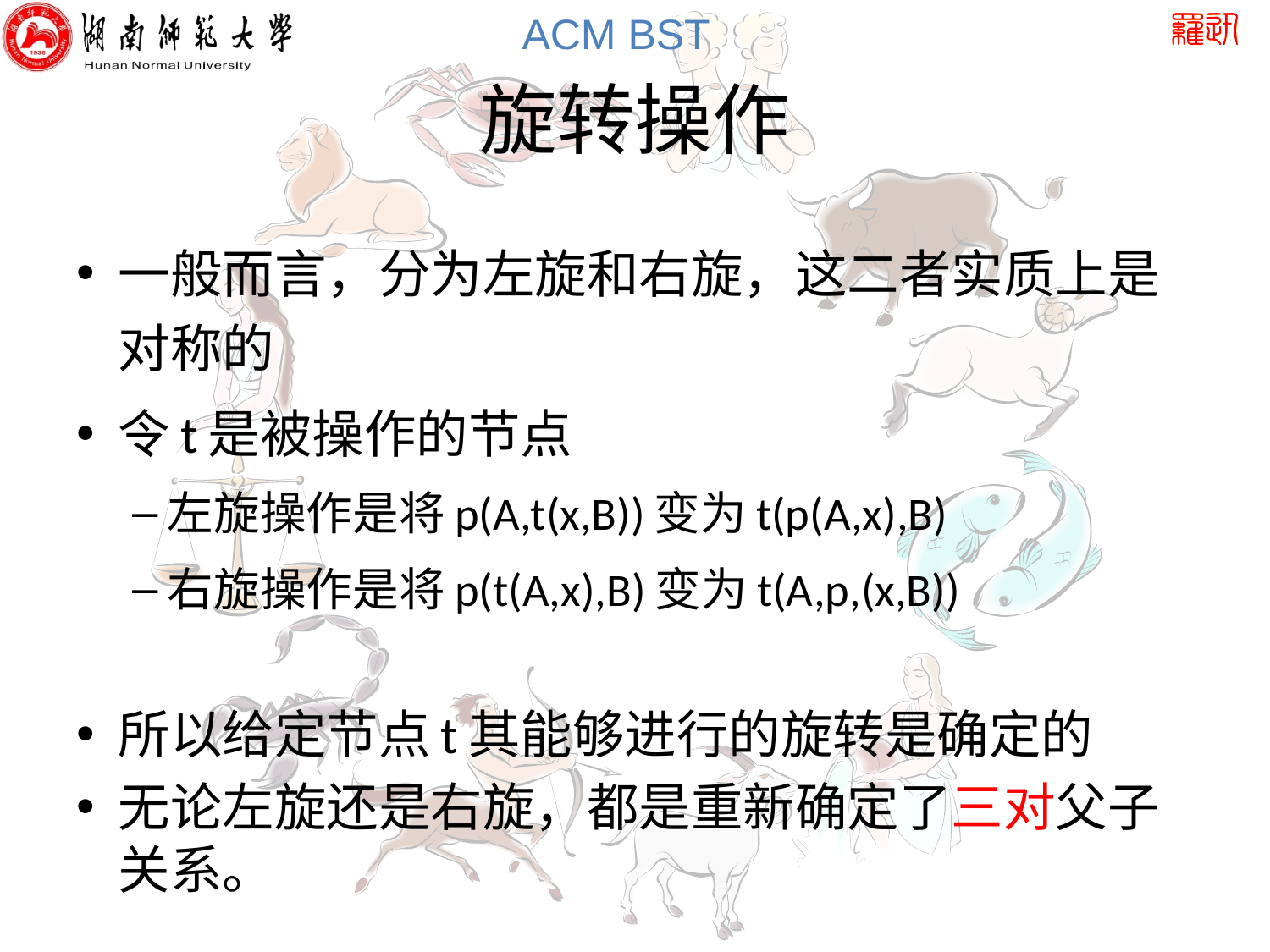

# 旋转操作
一般而言，分为左旋和右旋，这二者实质上是对称的
令t是被操作的节点
左旋操作是将p(A,t(x,B))变为t(p(A,x),B)
右旋操作是将p(t(A,x),B)变为t(A,p,(x,B))

所以给定节点t其能够进行的旋转是确定的
无论左旋还是右旋，都是重新确定了三对父子关系。